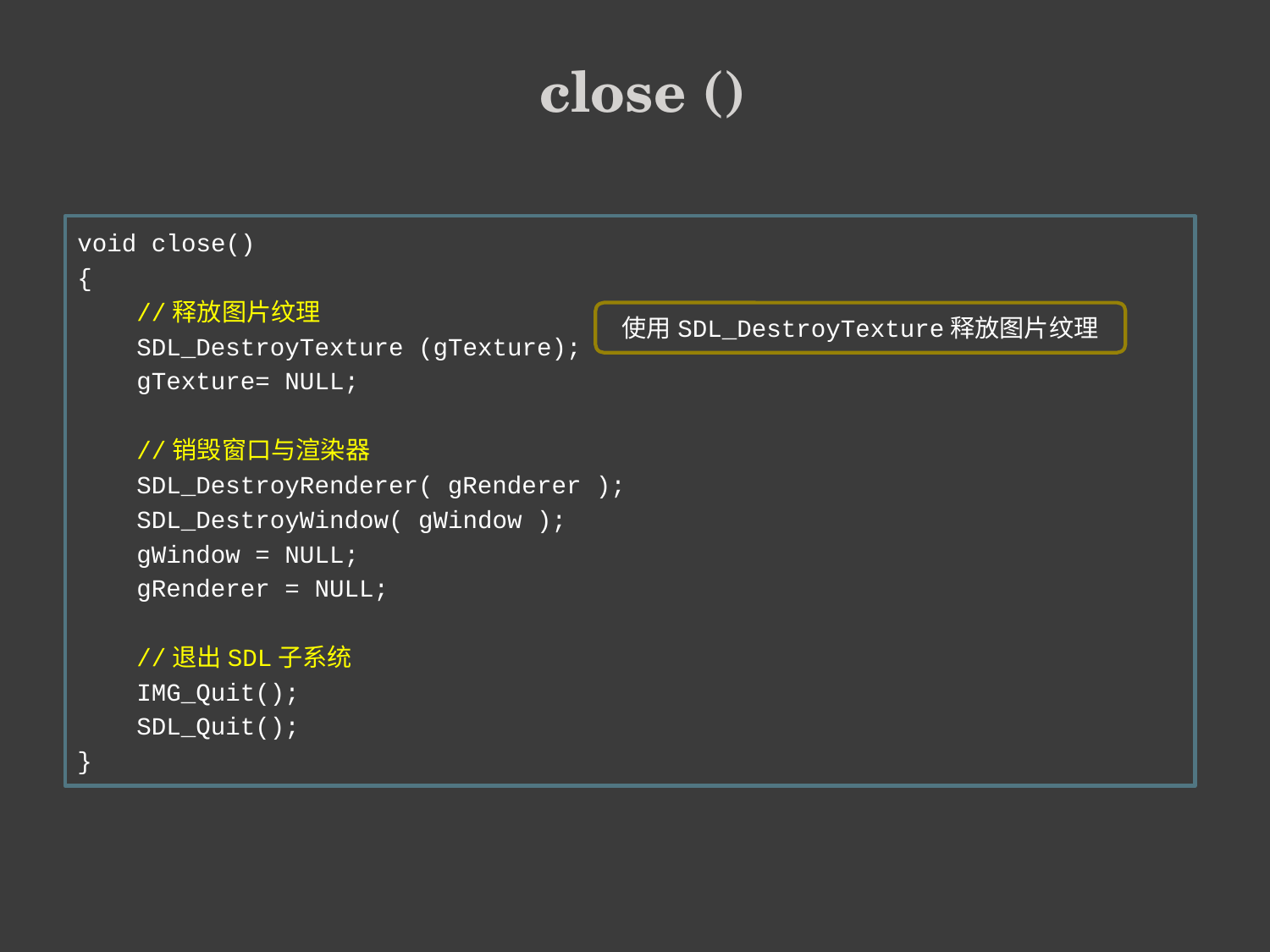

close ()
void close()
{
    //释放图片纹理
    SDL_DestroyTexture (gTexture);
    gTexture= NULL;

    //销毁窗口与渲染器
    SDL_DestroyRenderer( gRenderer );
    SDL_DestroyWindow( gWindow );
    gWindow = NULL;
    gRenderer = NULL;

    //退出SDL子系统
    IMG_Quit();
    SDL_Quit();
}
使用SDL_DestroyTexture释放图片纹理